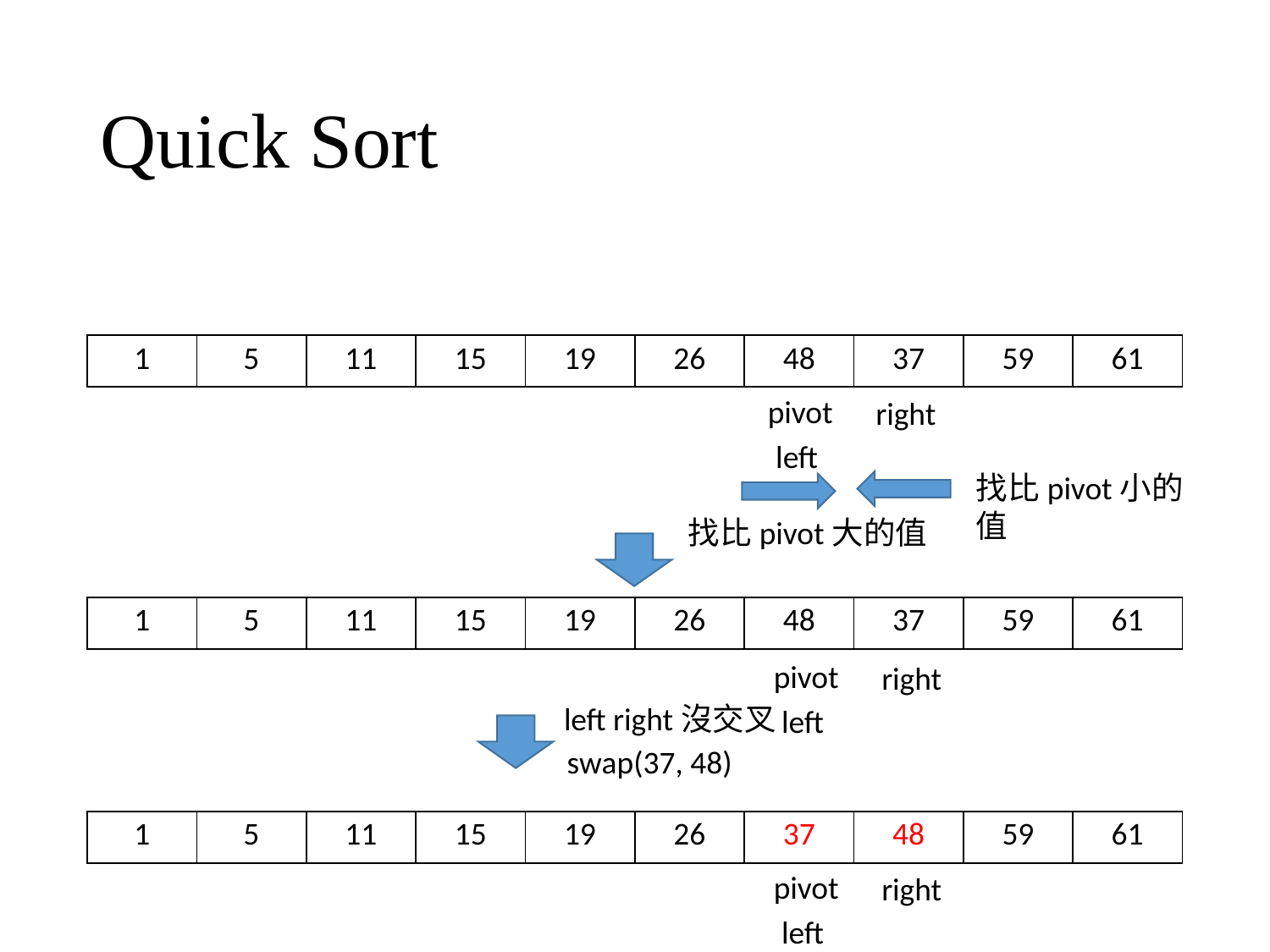

# Quick Sort

| 1 | 5 | 11 | 15 | 19 | 26 | 48 | 37 | 59 | 61 |
| --- | --- | --- | --- | --- | --- | --- | --- | --- | --- |
pivot
right
left
找比pivot小的值

找比pivot大的值

| 1 | 5 | 11 | 15 | 19 | 26 | 48 | 37 | 59 | 61 |
| --- | --- | --- | --- | --- | --- | --- | --- | --- | --- |
pivot
right
left right沒交叉
left

swap(37, 48)
| 1 | 5 | 11 | 15 | 19 | 26 | 37 | 48 | 59 | 61 |
| --- | --- | --- | --- | --- | --- | --- | --- | --- | --- |
pivot
right
left